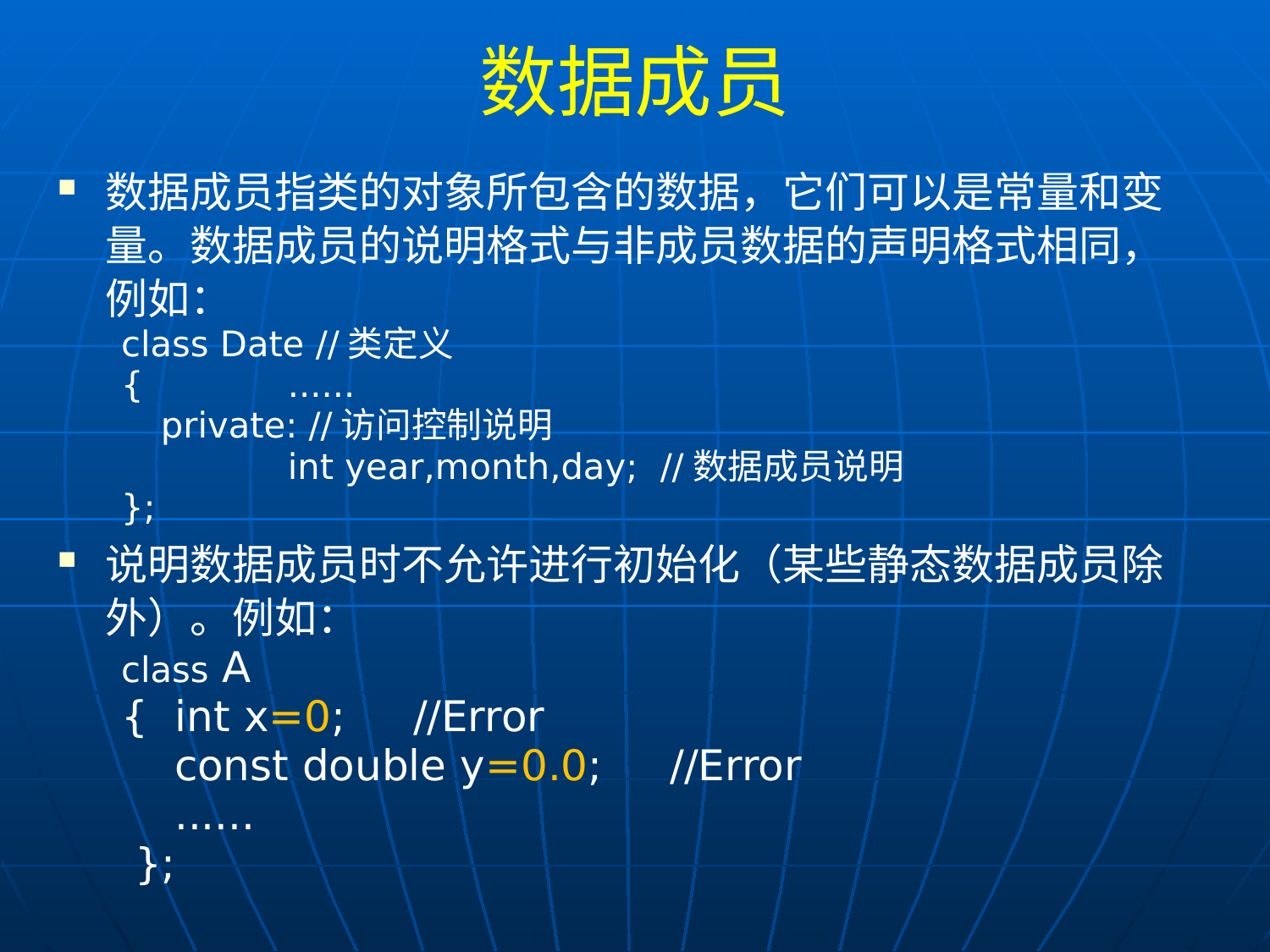

# 数据成员
数据成员指类的对象所包含的数据，它们可以是常量和变量。数据成员的说明格式与非成员数据的声明格式相同，例如：
class Date //类定义
{		......
	private: //访问控制说明
		int year,month,day;  //数据成员说明
};
说明数据成员时不允许进行初始化（某些静态数据成员除外）。例如：
class A
{  int x=0;     //Error
	 const double y=0.0;     //Error
	 ......
 };